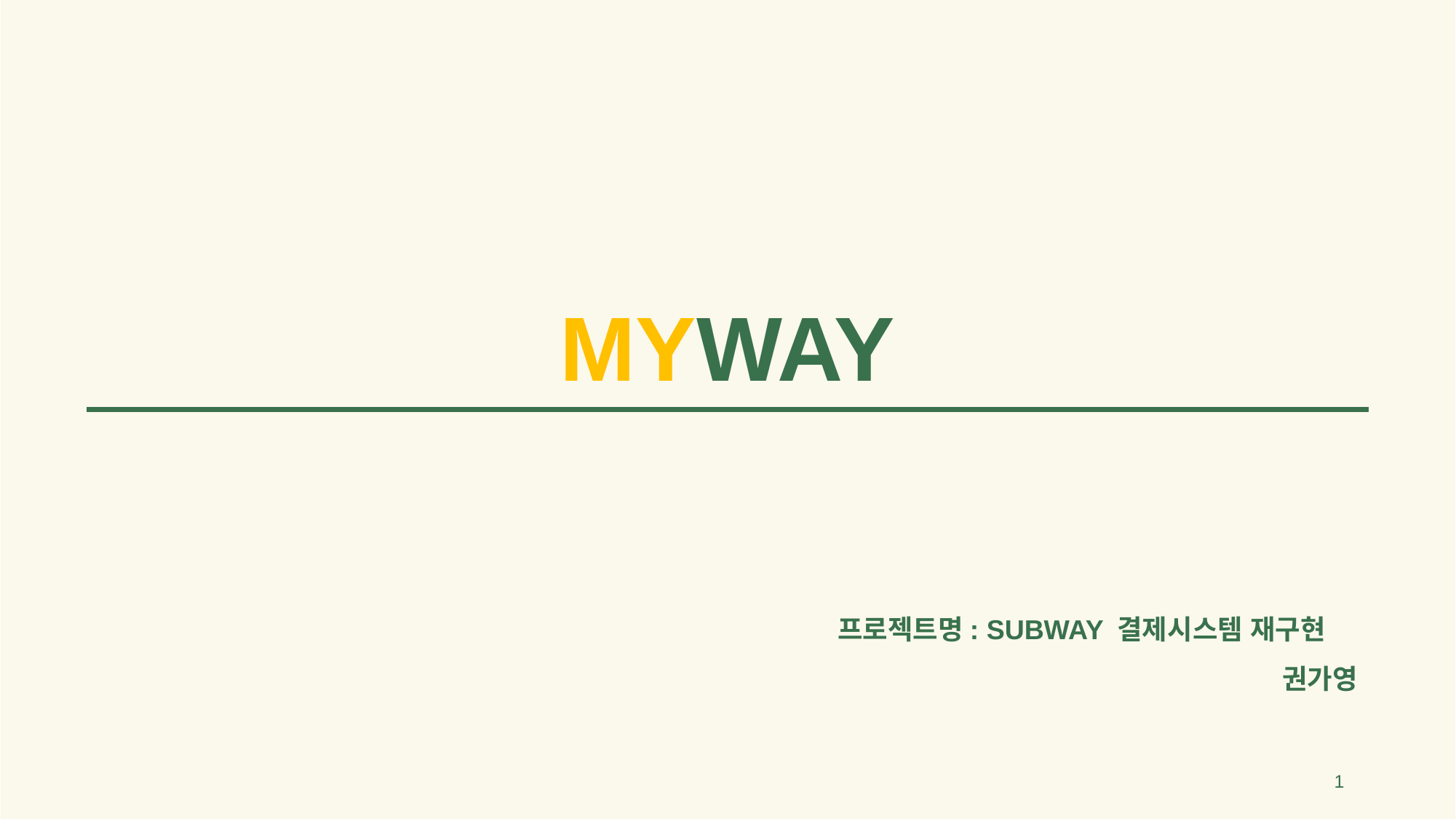

MYWAY
프로젝트명: SUBWAY 결제시스템 재구현
권가영
1